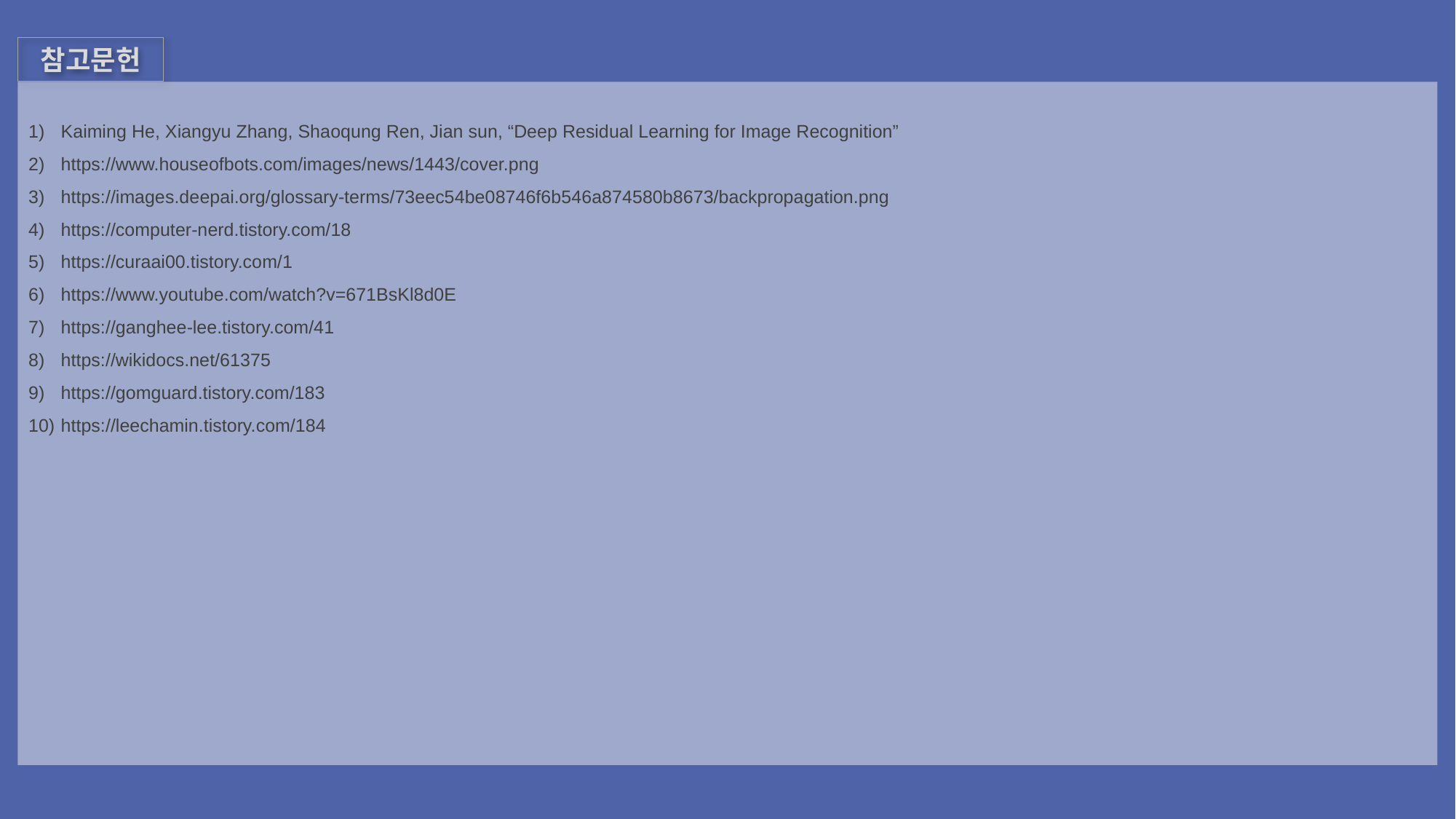

참고문헌

 Kaiming He, Xiangyu Zhang, Shaoqung Ren, Jian sun, “Deep Residual Learning for Image Recognition”
 https://www.houseofbots.com/images/news/1443/cover.png
 https://images.deepai.org/glossary-terms/73eec54be08746f6b546a874580b8673/backpropagation.png
 https://computer-nerd.tistory.com/18
 https://curaai00.tistory.com/1
 https://www.youtube.com/watch?v=671BsKl8d0E
 https://ganghee-lee.tistory.com/41
 https://wikidocs.net/61375
 https://gomguard.tistory.com/183
 https://leechamin.tistory.com/184